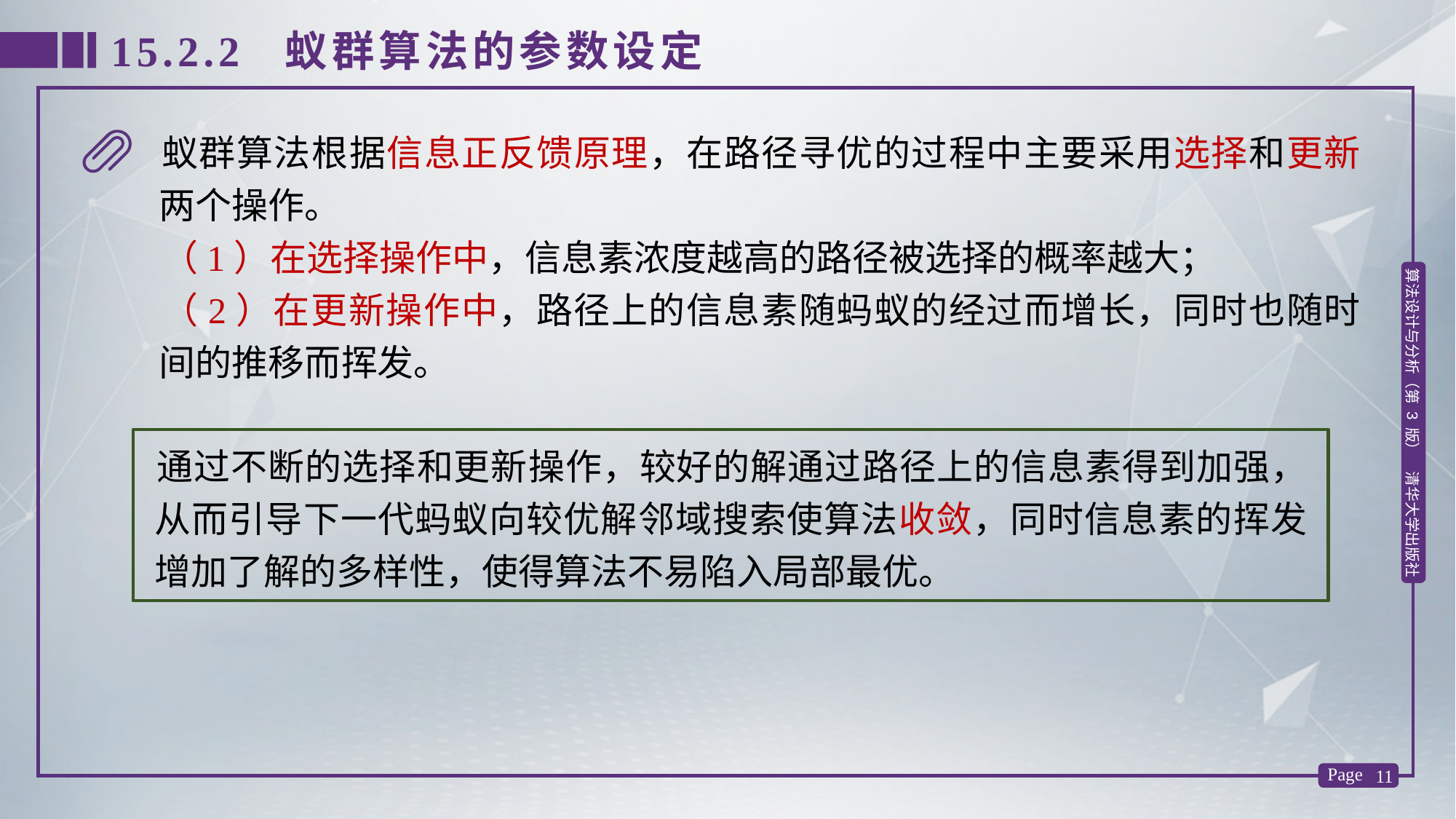

15.2.2  蚁群算法的参数设定
蚁群算法根据信息正反馈原理，在路径寻优的过程中主要采用选择和更新两个操作。
（1）在选择操作中，信息素浓度越高的路径被选择的概率越大；
（2）在更新操作中，路径上的信息素随蚂蚁的经过而增长，同时也随时间的推移而挥发。

通过不断的选择和更新操作，较好的解通过路径上的信息素得到加强，从而引导下一代蚂蚁向较优解邻域搜索使算法收敛，同时信息素的挥发增加了解的多样性，使得算法不易陷入局部最优。